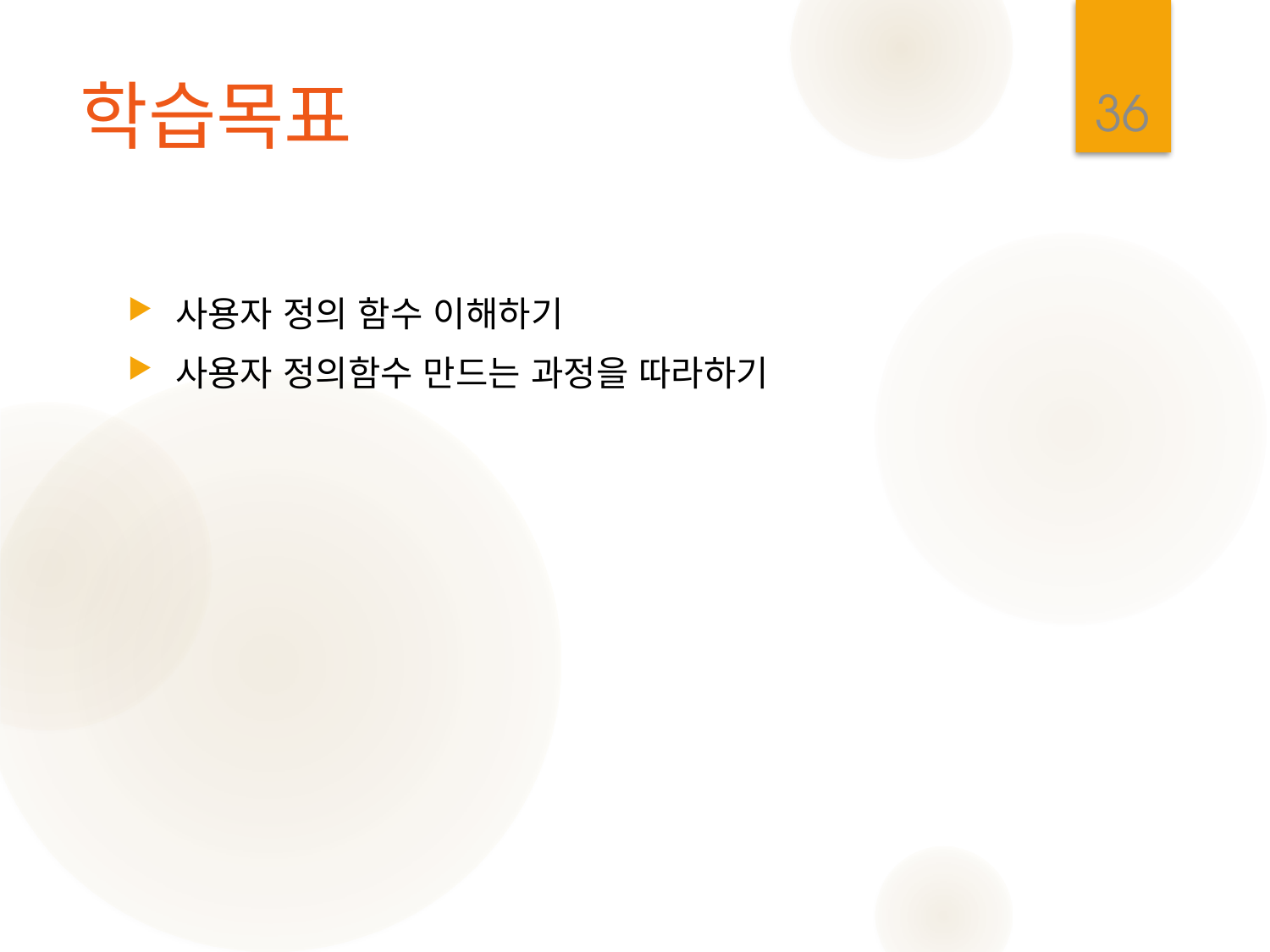

36
# 학습목표
사용자 정의 함수 이해하기
사용자 정의함수 만드는 과정을 따라하기